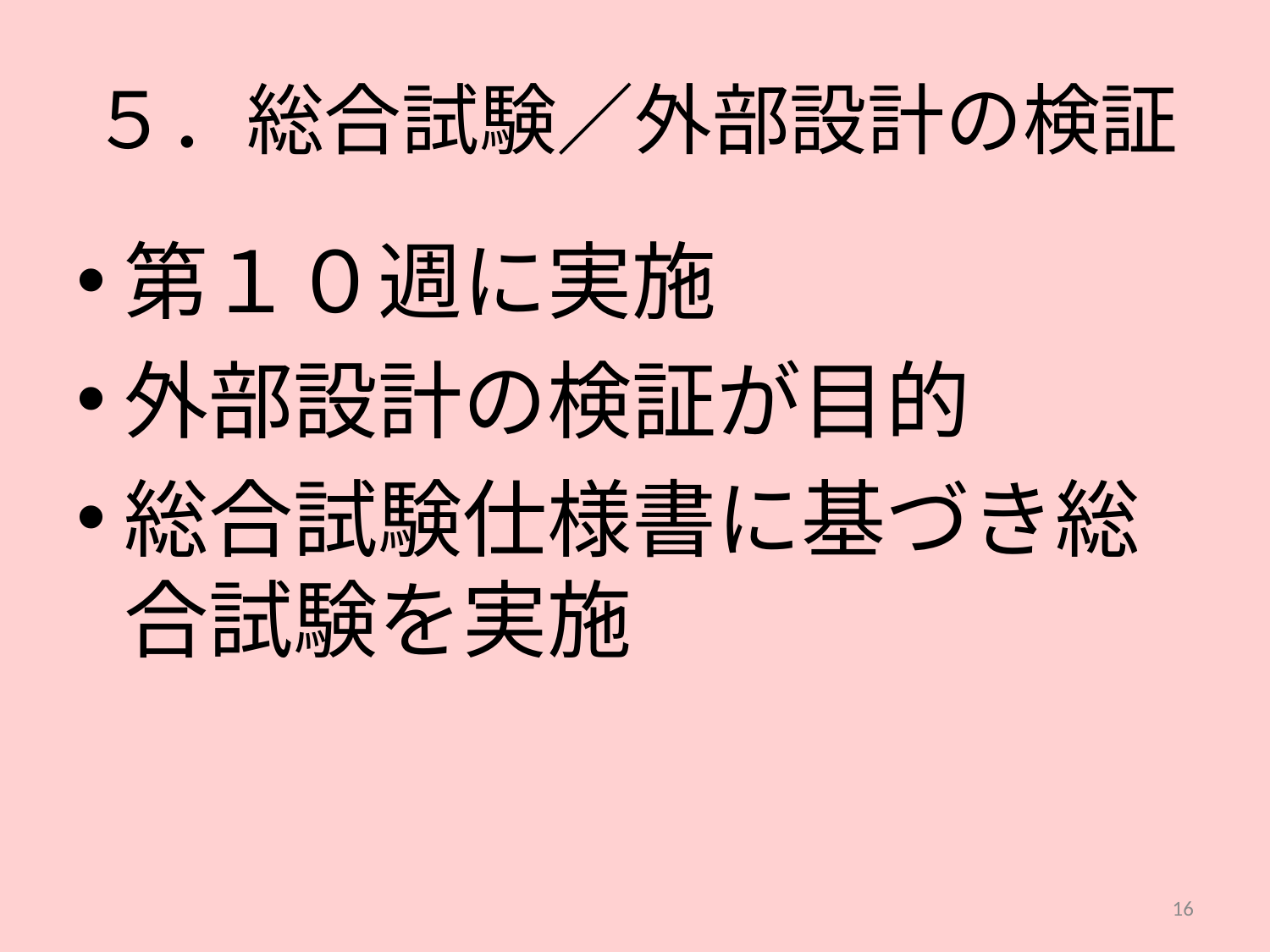

# ５．総合試験／外部設計の検証
第１０週に実施
外部設計の検証が目的
総合試験仕様書に基づき総合試験を実施
16